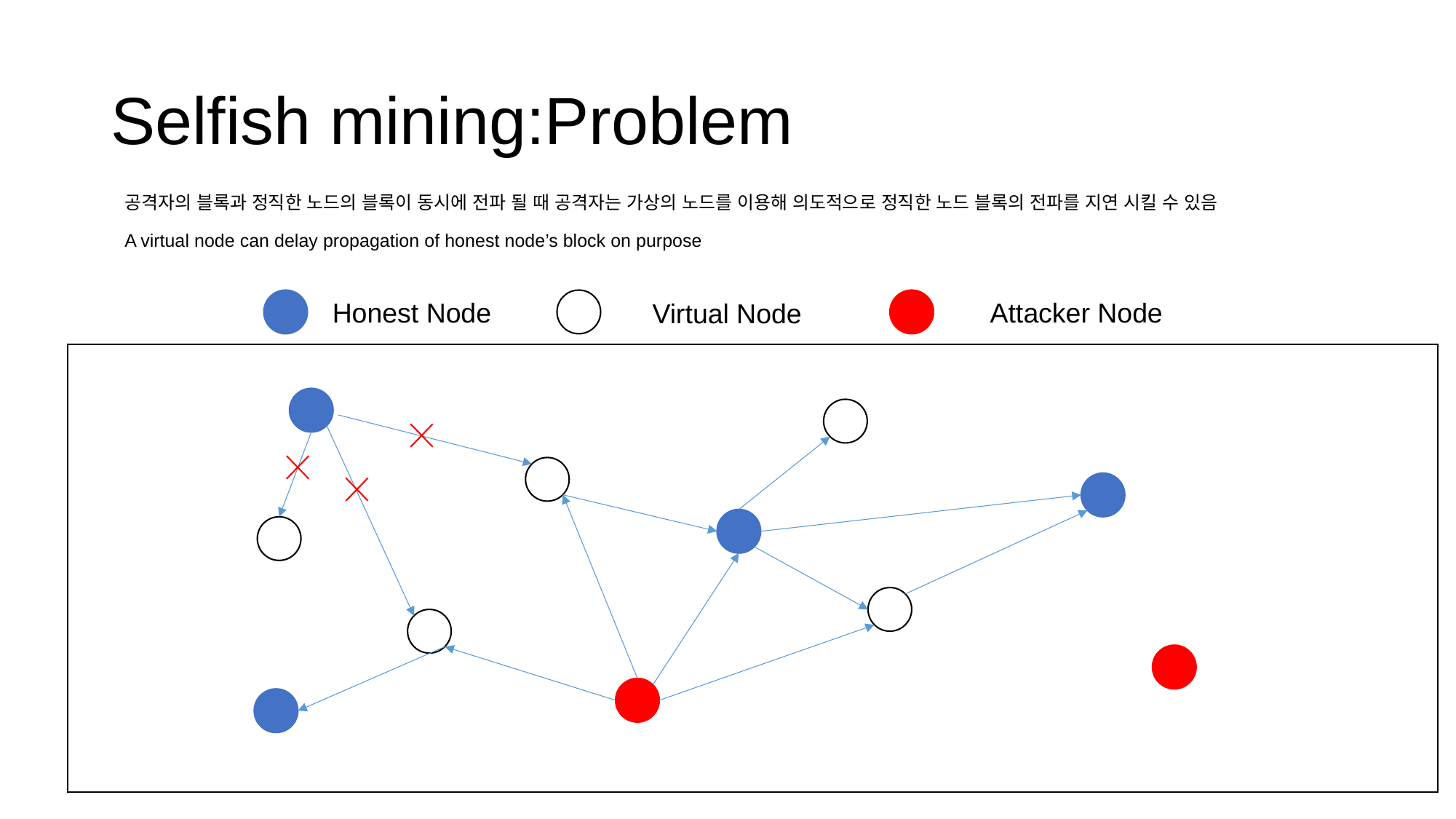

# Selfish mining:Problem
공격자의 블록과 정직한 노드의 블록이 동시에 전파 될 때 공격자는 가상의 노드를 이용해 의도적으로 정직한 노드 블록의 전파를 지연 시킬 수 있음
A virtual node can delay propagation of honest node’s block on purpose

Honest Node

Attacker Node
Virtual Node